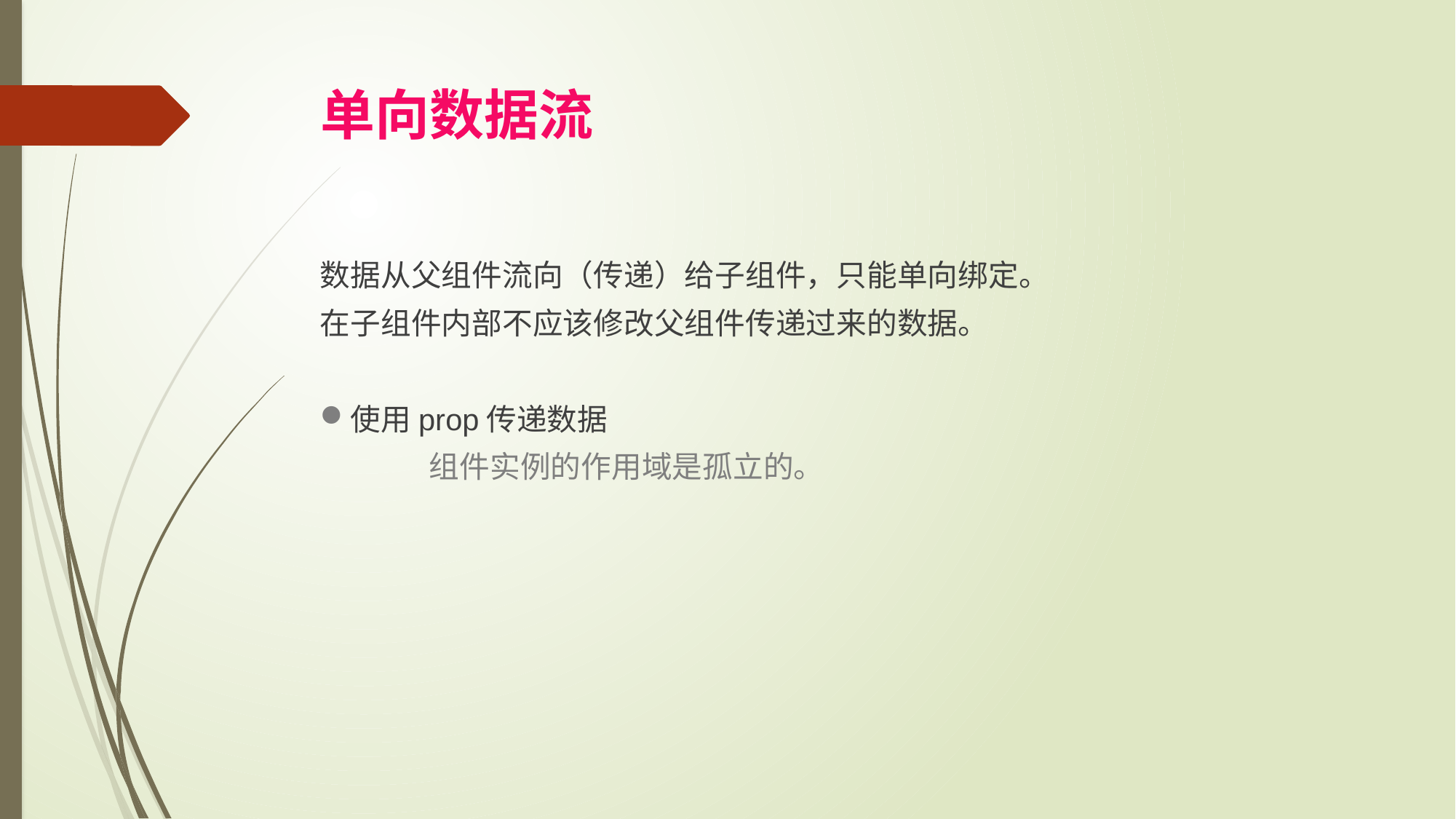

# 单向数据流
数据从父组件流向（传递）给子组件，只能单向绑定。
在子组件内部不应该修改父组件传递过来的数据。

使用prop传递数据
	组件实例的作用域是孤立的。